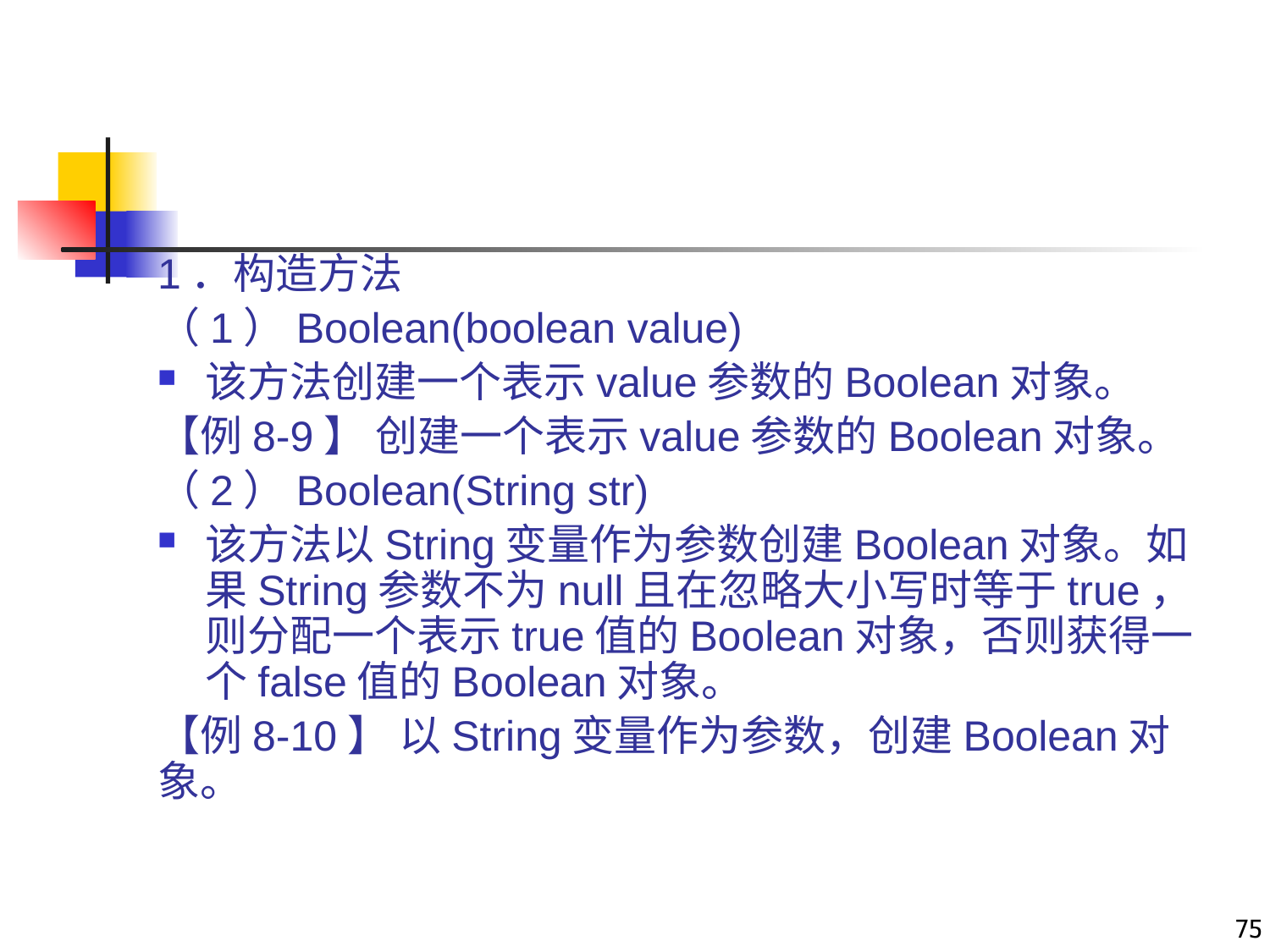

#
1．构造方法
（1）Boolean(boolean value)
该方法创建一个表示value参数的Boolean对象。
【例8-9】 创建一个表示value参数的Boolean对象。
（2）Boolean(String str)
该方法以String变量作为参数创建Boolean对象。如果String参数不为null且在忽略大小写时等于true，则分配一个表示true值的Boolean对象，否则获得一个false值的Boolean对象。
【例8-10】 以String变量作为参数，创建Boolean对象。
75